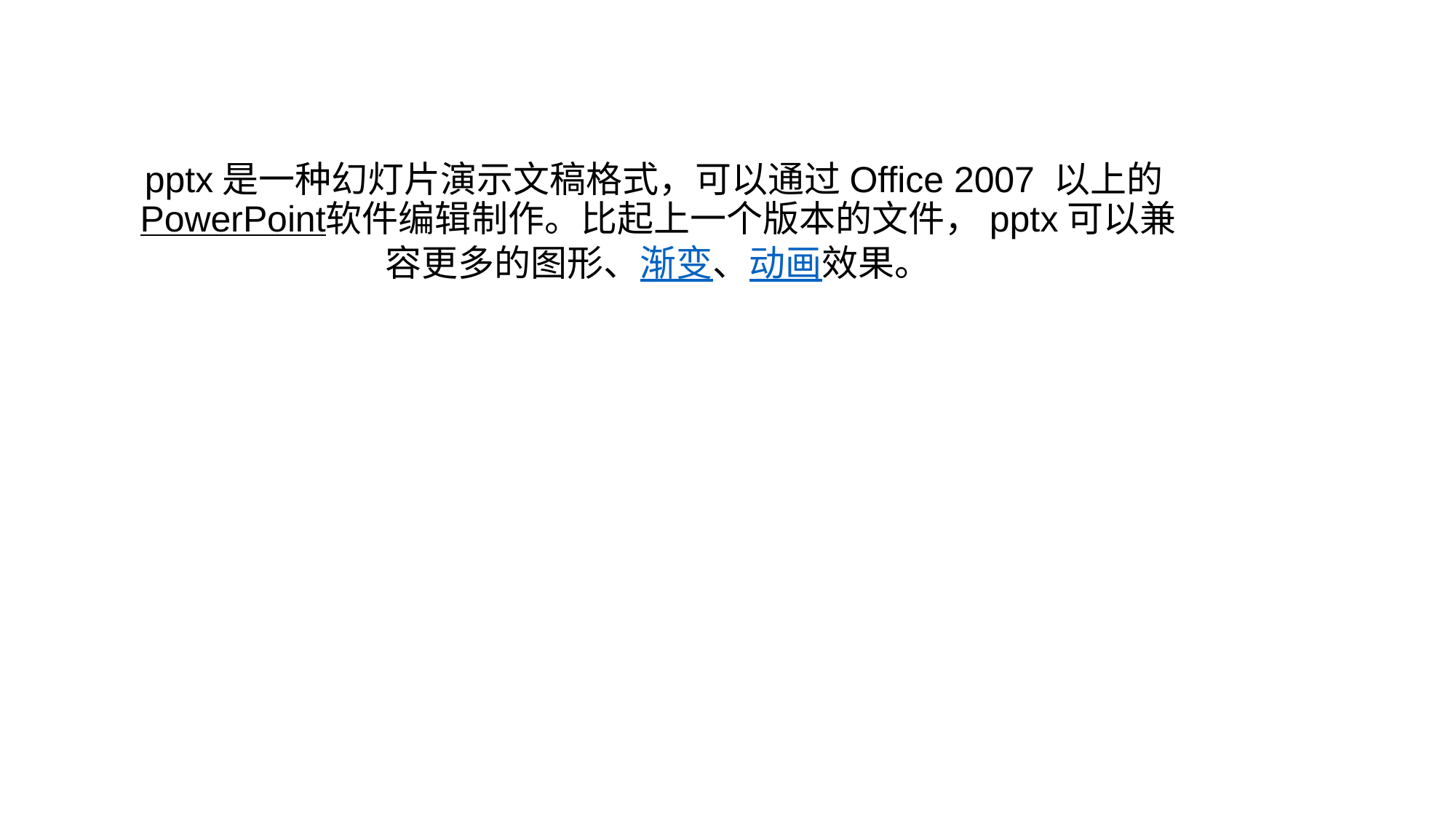

pptx是一种幻灯片演示文稿格式，可以通过Office 2007 以上的PowerPoint软件编辑制作。比起上一个版本的文件，pptx可以兼容更多的图形、渐变、动画效果。